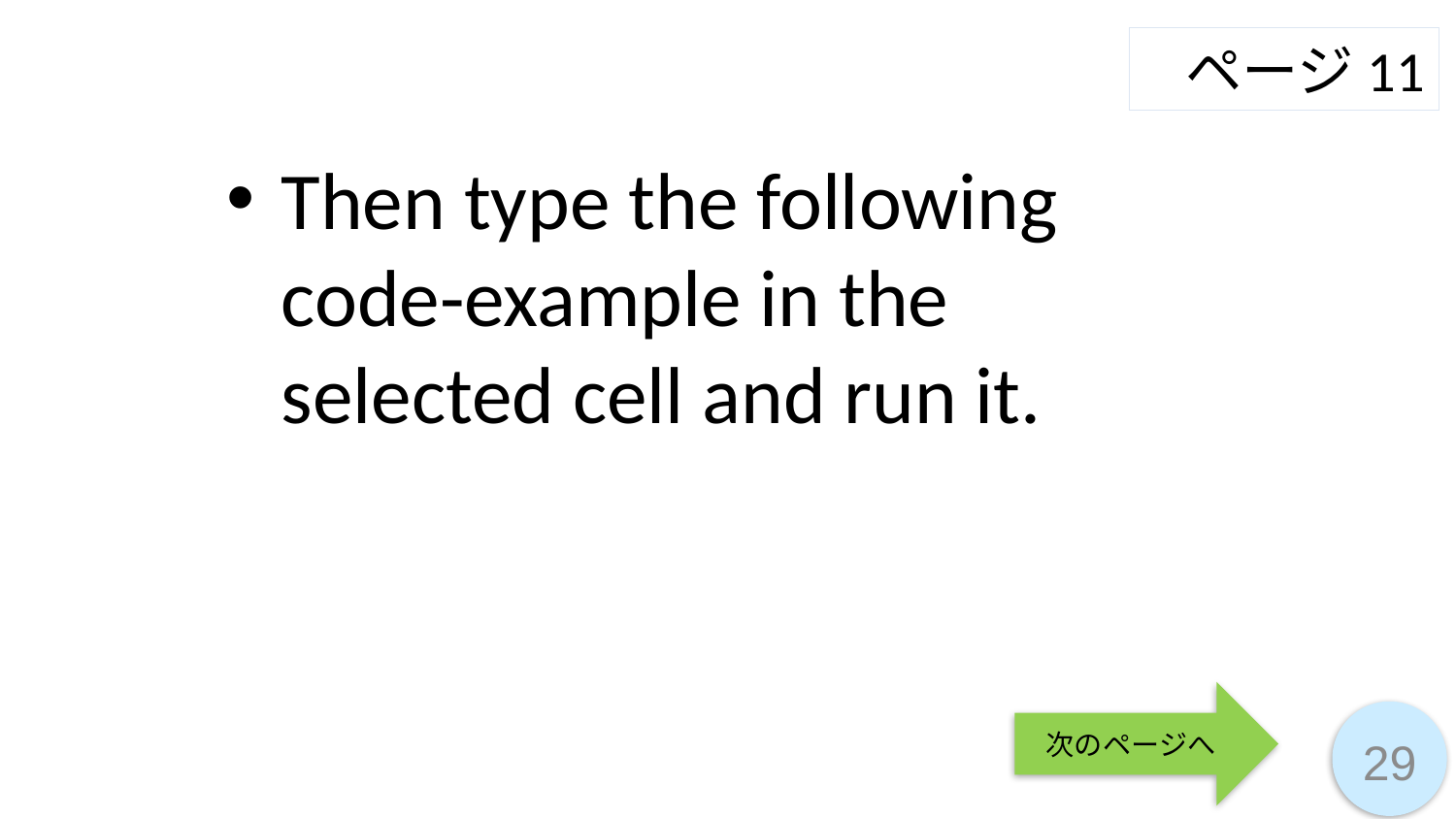

ページ11
Then type the following code-example in the selected cell and run it.
次のページへ
29